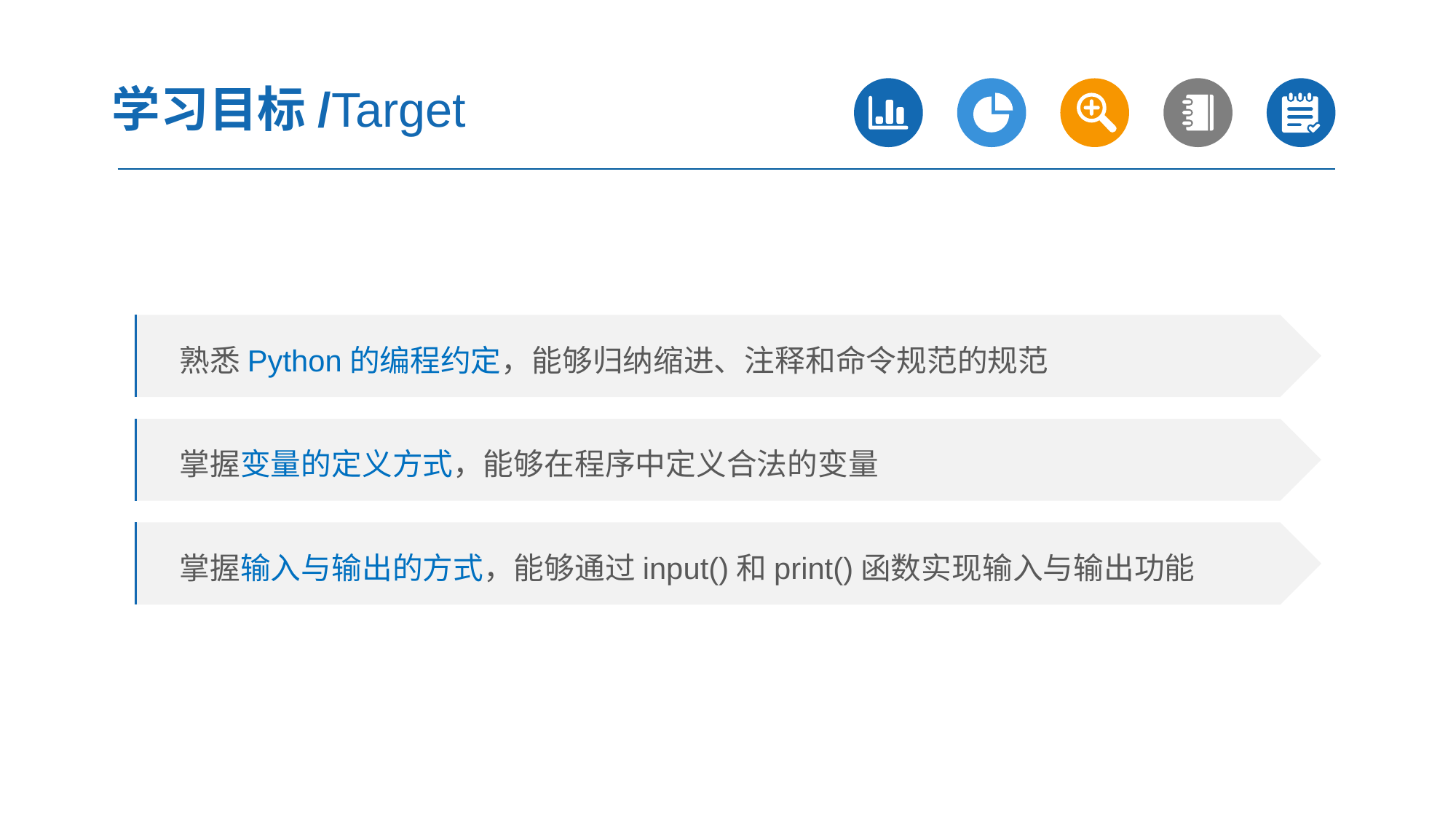

学习目标/Target
    熟悉Python的编程约定，能够归纳缩进、注释和命令规范的规范

    掌握变量的定义方式，能够在程序中定义合法的变量

    掌握输入与输出的方式，能够通过input()和print()函数实现输入与输出功能